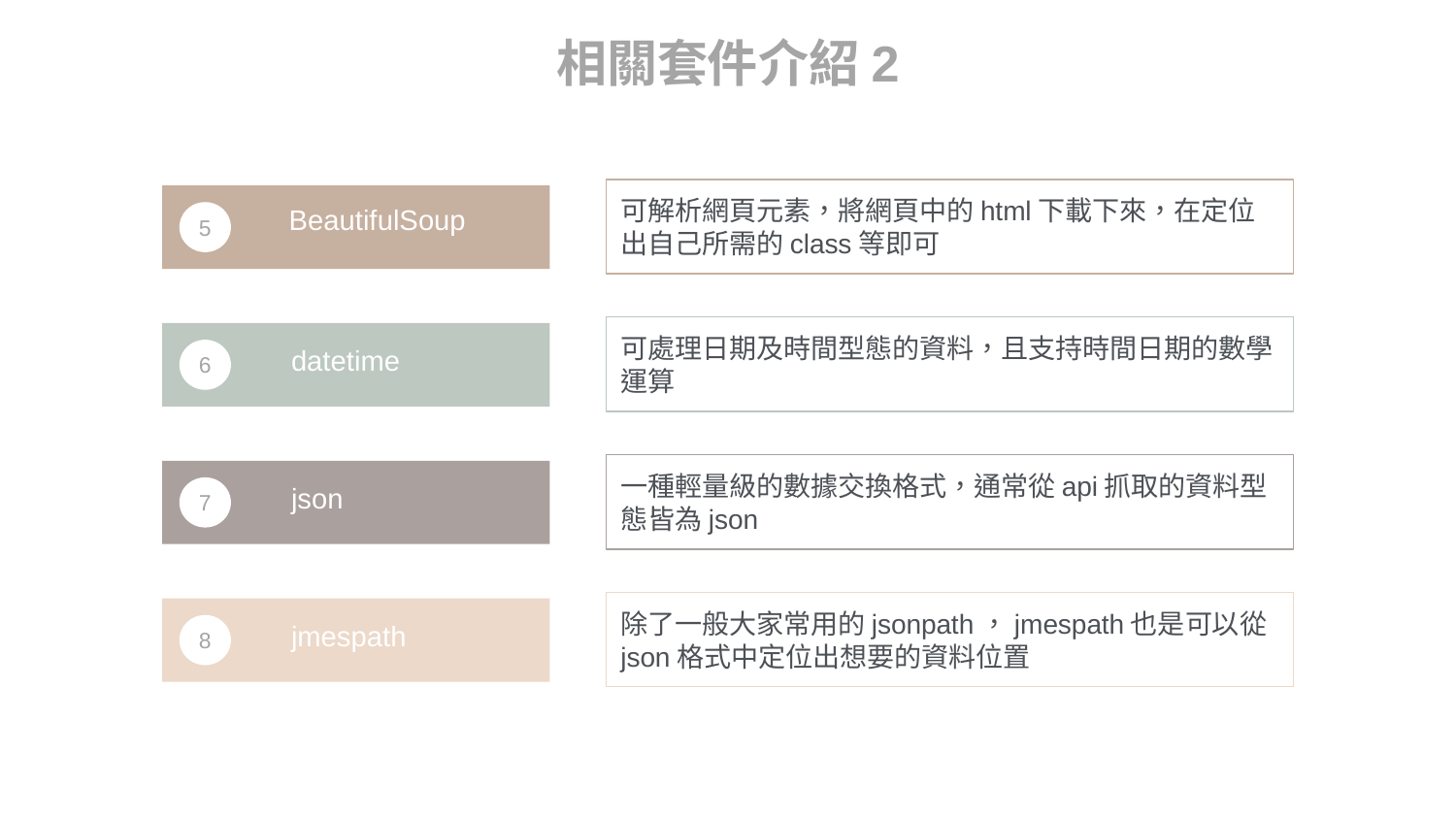

相關套件介紹2
可解析網頁元素，將網頁中的html下載下來，在定位出自己所需的class等即可

BeautifulSoup
5
可處理日期及時間型態的資料，且支持時間日期的數學運算

datetime
6
一種輕量級的數據交換格式，通常從api抓取的資料型態皆為json

json
7
除了一般大家常用的jsonpath，jmespath也是可以從json格式中定位出想要的資料位置

jmespath
8